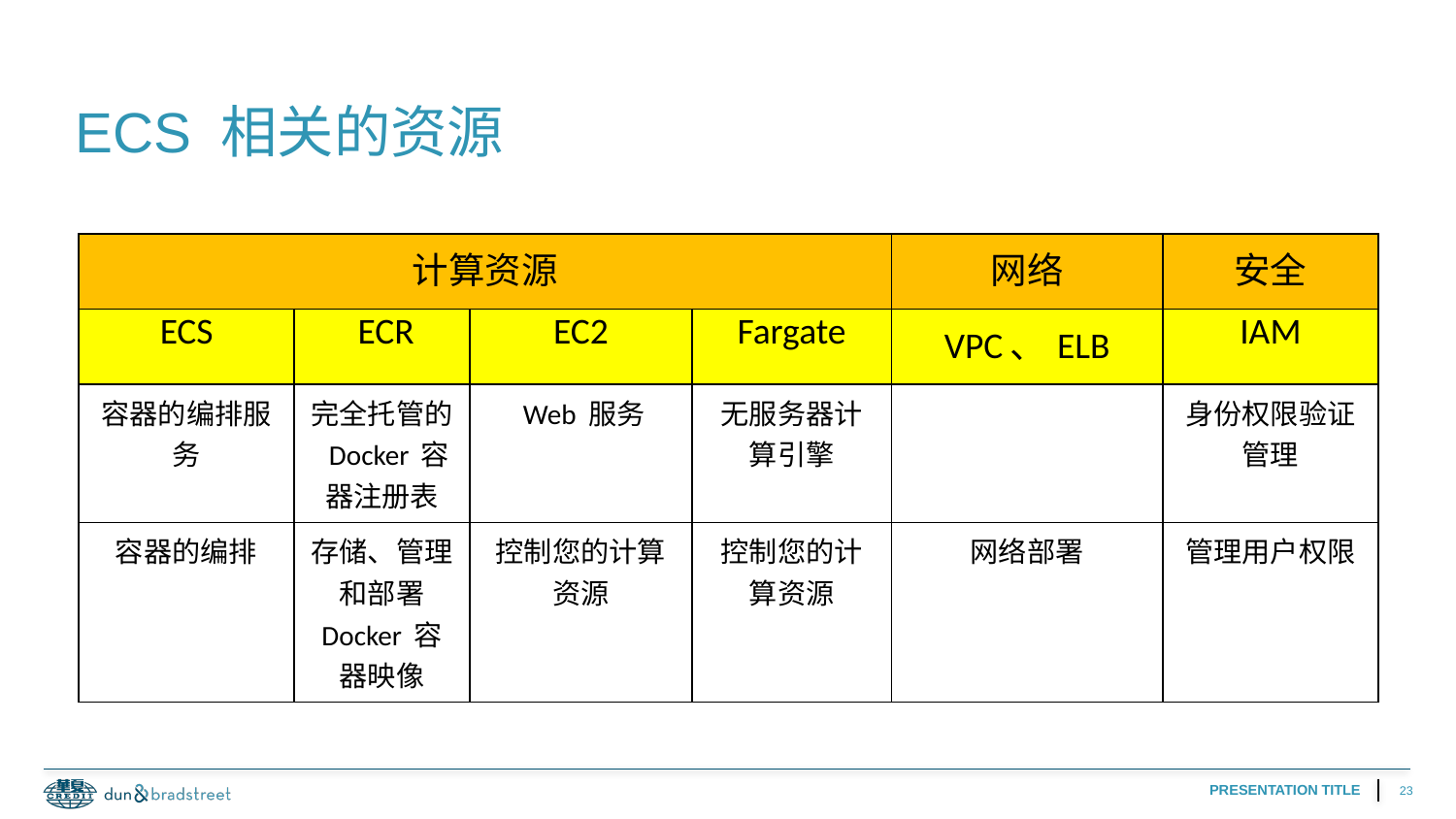

ECS 相关的资源
| 计算资源 |  |  |  | 网络 | 安全 |
| --- | --- | --- | --- | --- | --- |
| ECS | ECR | EC2 | Fargate | VPC、ELB | IAM |
| 容器的编排服务 | 完全托管的 Docker 容器注册表 | Web 服务 | 无服务器计算引擎 |  | 身份权限验证管理 |
| 容器的编排 | 存储、管理和部署 Docker 容器映像 | 控制您的计算资源 | 控制您的计算资源 | 网络部署 | 管理用户权限 |